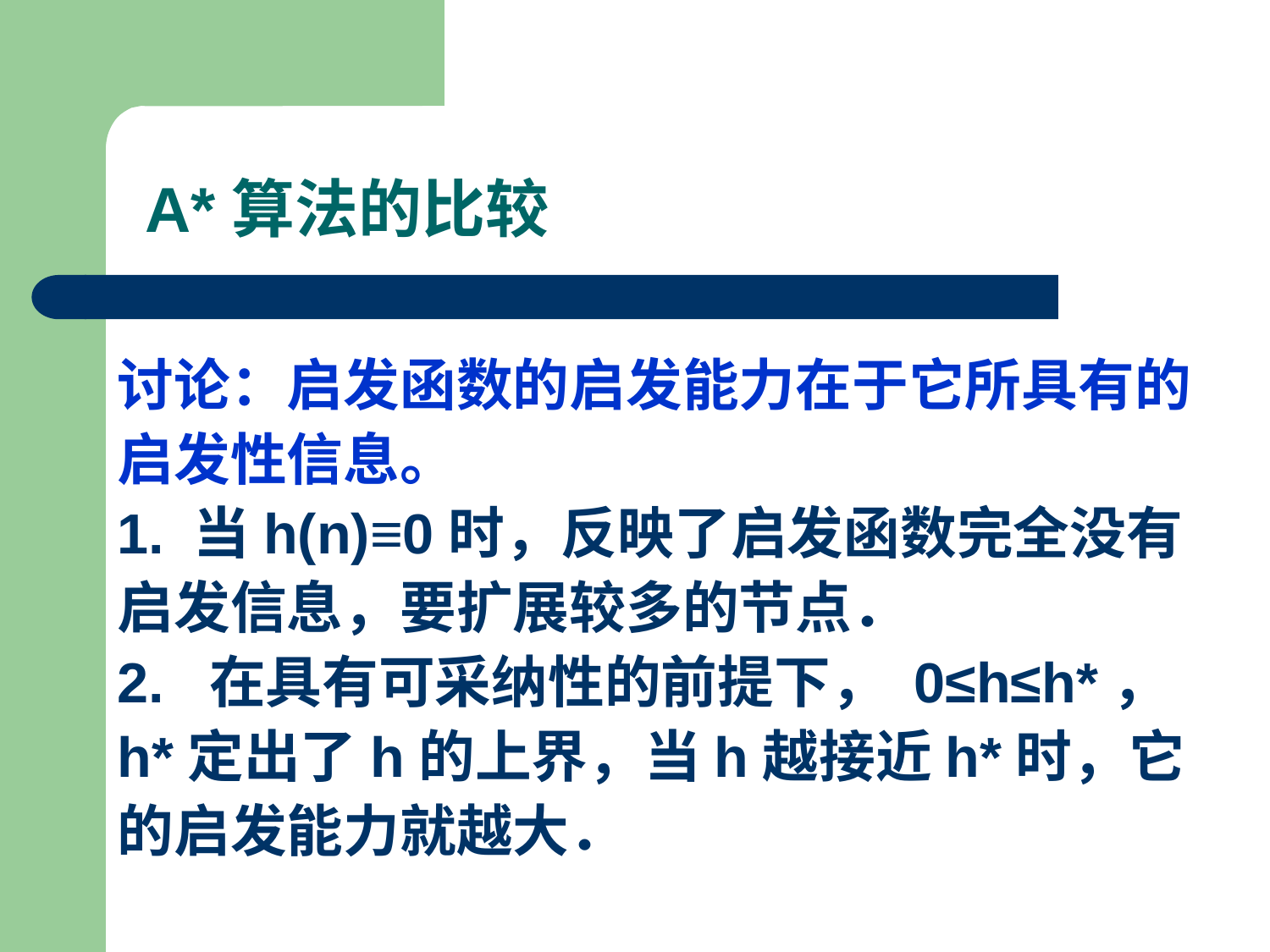

A*算法的比较
讨论：启发函数的启发能力在于它所具有的启发性信息。
1. 当h(n)≡0时，反映了启发函数完全没有启发信息，要扩展较多的节点．
2.  在具有可采纳性的前提下， 0≤h≤h*，h*定出了h的上界，当h越接近h*时，它的启发能力就越大．
54